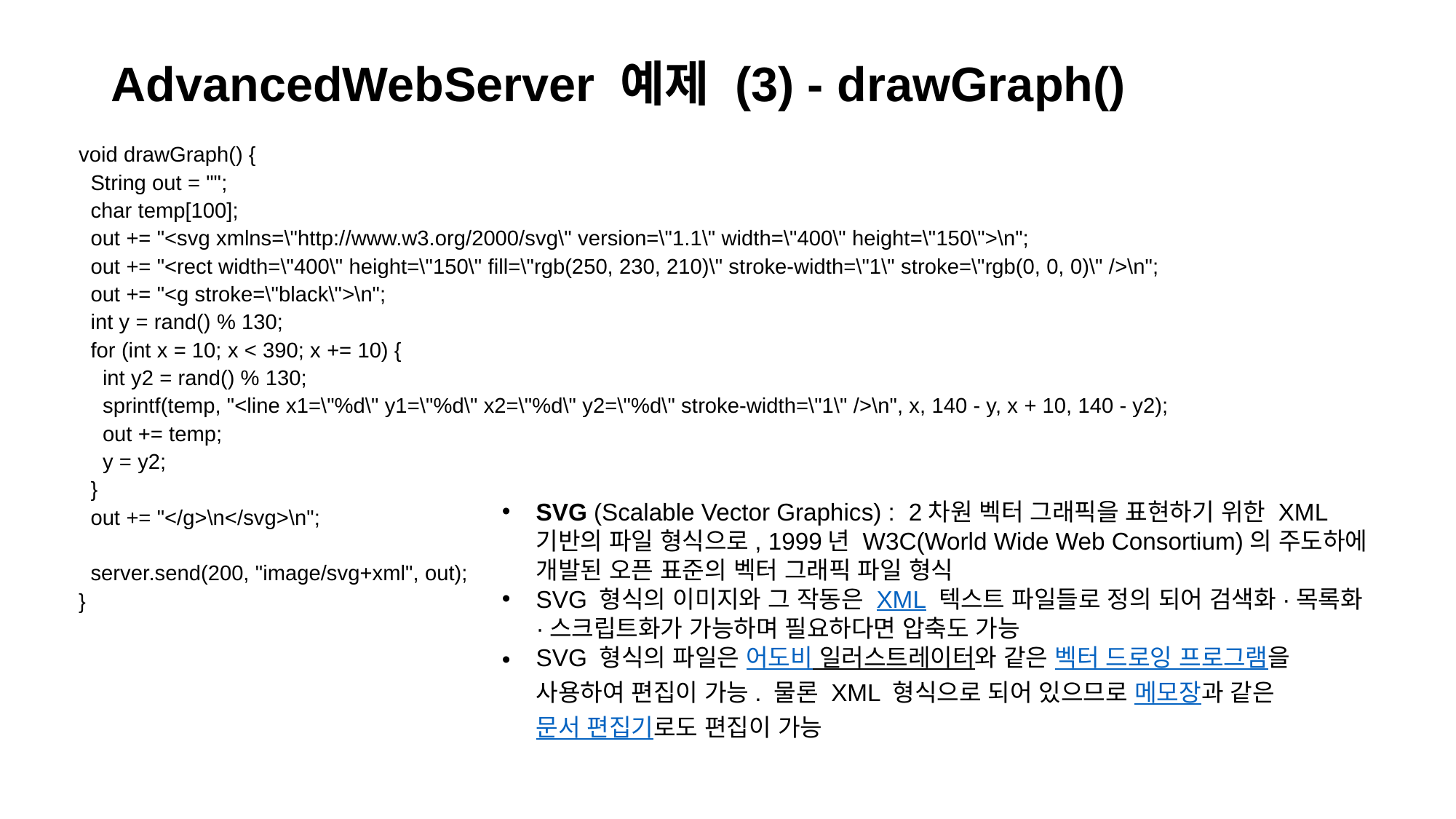

# AdvancedWebServer 예제 (3) - drawGraph()
void drawGraph() {
  String out = "";
  char temp[100];
  out += "<svg xmlns=\"http://www.w3.org/2000/svg\" version=\"1.1\" width=\"400\" height=\"150\">\n";
  out += "<rect width=\"400\" height=\"150\" fill=\"rgb(250, 230, 210)\" stroke-width=\"1\" stroke=\"rgb(0, 0, 0)\" />\n";
  out += "<g stroke=\"black\">\n";
  int y = rand() % 130;
  for (int x = 10; x < 390; x += 10) {
    int y2 = rand() % 130;
    sprintf(temp, "<line x1=\"%d\" y1=\"%d\" x2=\"%d\" y2=\"%d\" stroke-width=\"1\" />\n", x, 140 - y, x + 10, 140 - y2);
    out += temp;
    y = y2;
  }
  out += "</g>\n</svg>\n";

  server.send(200, "image/svg+xml", out);
}
SVG (Scalable Vector Graphics) :  2차원 벡터 그래픽을 표현하기 위한 XML 기반의 파일 형식으로, 1999년 W3C(World Wide Web Consortium)의 주도하에 개발된 오픈 표준의 벡터 그래픽 파일 형식
SVG 형식의 이미지와 그 작동은 XML 텍스트 파일들로 정의 되어 검색화·목록화·스크립트화가 가능하며 필요하다면 압축도 가능
SVG 형식의 파일은 어도비 일러스트레이터와 같은 벡터 드로잉 프로그램을 사용하여 편집이 가능. 물론 XML 형식으로 되어 있으므로 메모장과 같은 문서 편집기로도 편집이 가능